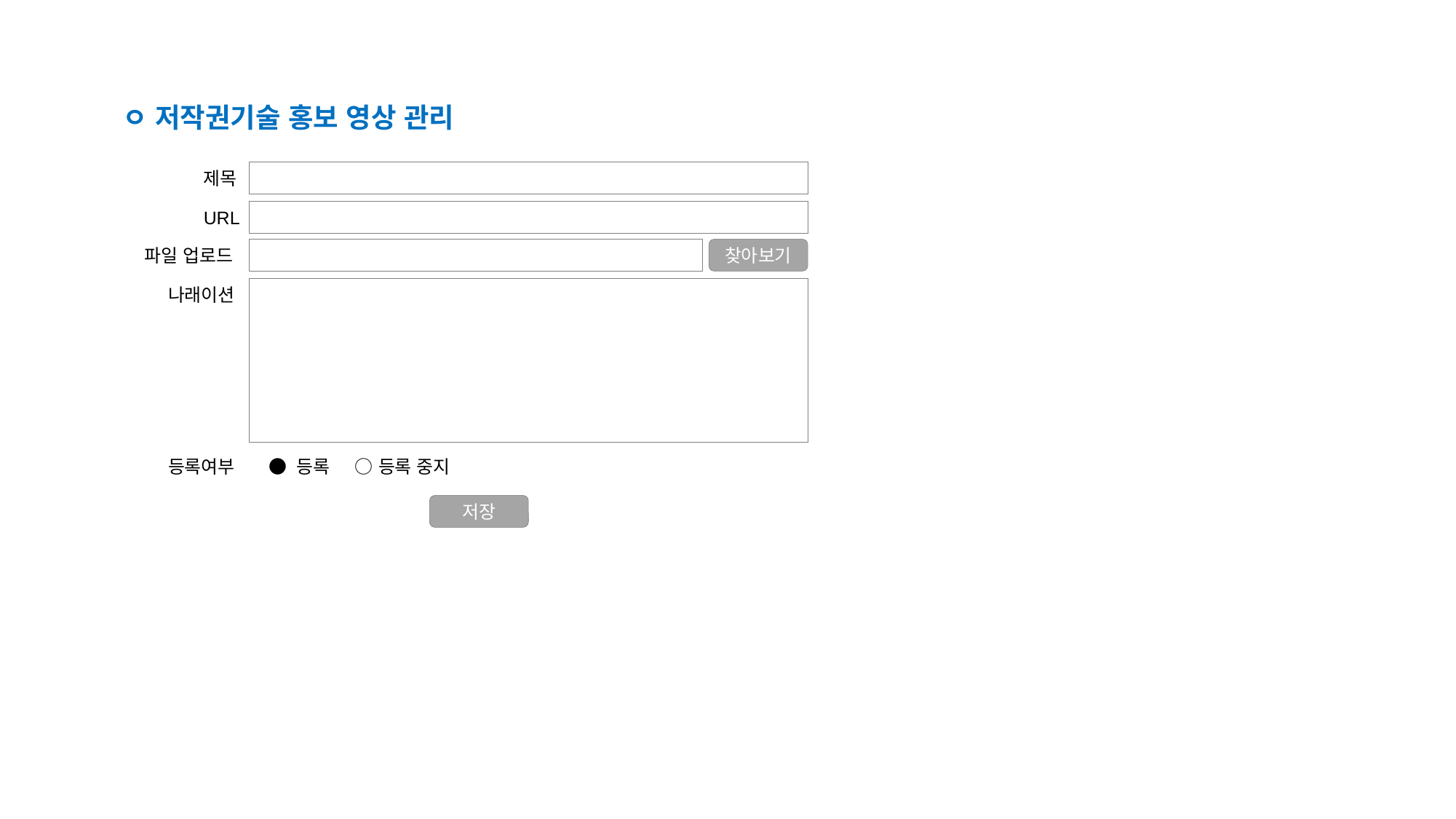

ㅇ 저작권기술 홍보 영상 관리
제목

URL

파일 업로드

찾아보기

나래이션
등록여부
● 등록     ○ 등록 중지
저장